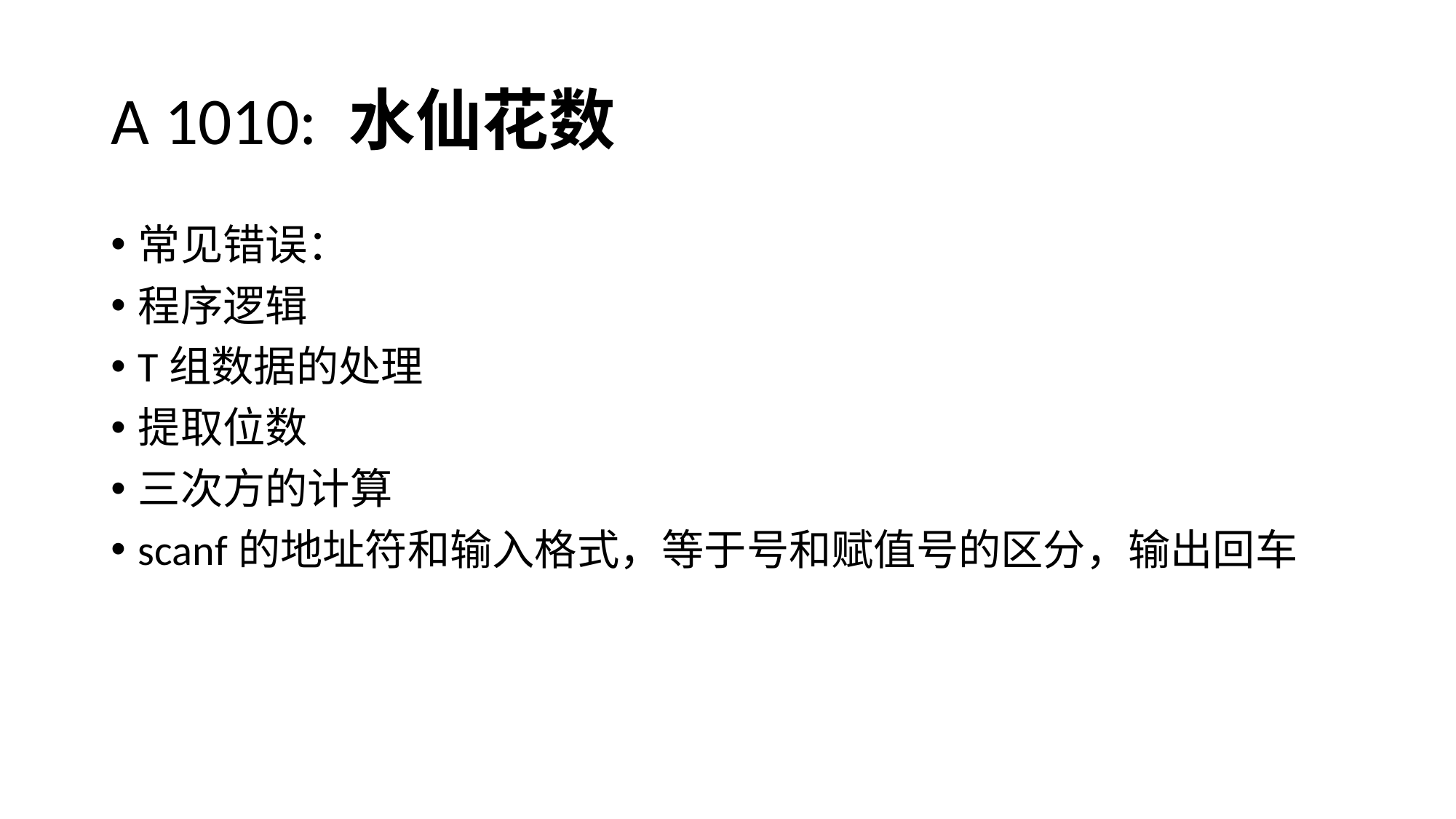

# A 1010: 水仙花数
常见错误：
程序逻辑
T组数据的处理
提取位数
三次方的计算
scanf的地址符和输入格式，等于号和赋值号的区分，输出回车